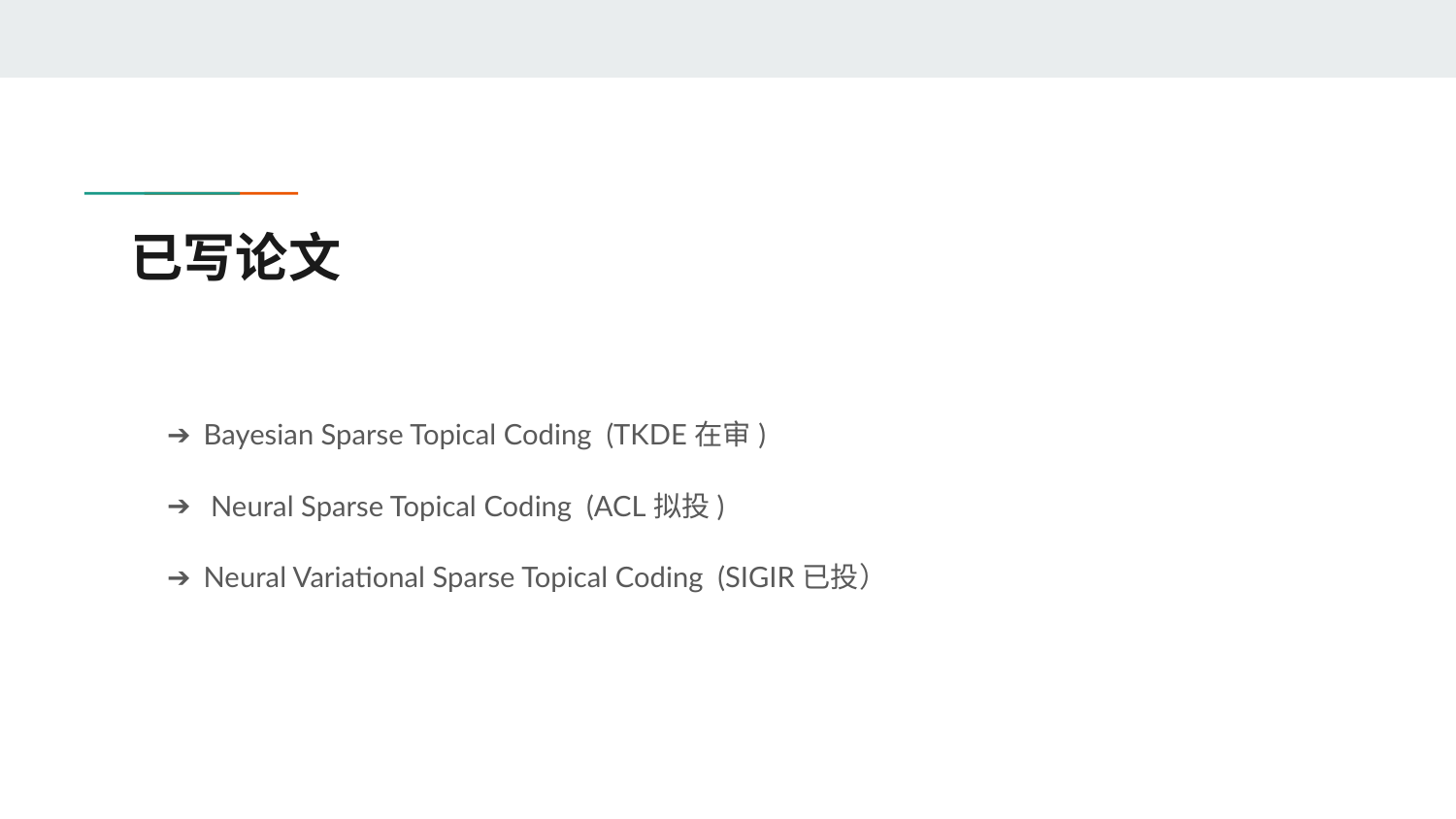

# 已写论文

Bayesian Sparse Topical Coding  (TKDE在审)
 Neural Sparse Topical Coding  (ACL拟投)
Neural Variational Sparse Topical Coding  (SIGIR已投）